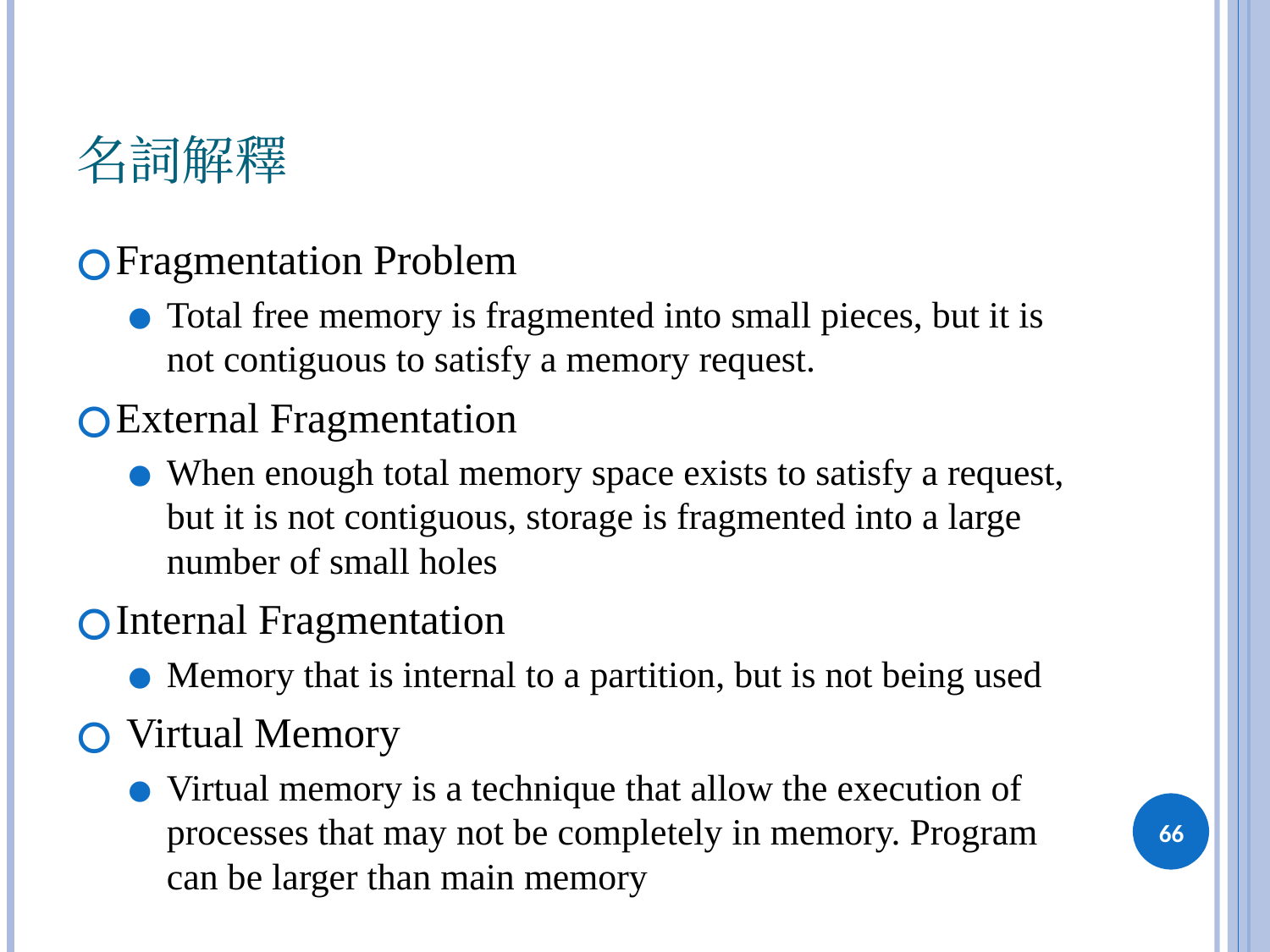

# 名詞解釋
Fragmentation Problem
Total free memory is fragmented into small pieces, but it is not contiguous to satisfy a memory request.
External Fragmentation
When enough total memory space exists to satisfy a request, but it is not contiguous, storage is fragmented into a large number of small holes
Internal Fragmentation
Memory that is internal to a partition, but is not being used
 Virtual Memory
Virtual memory is a technique that allow the execution of processes that may not be completely in memory. Program can be larger than main memory

66